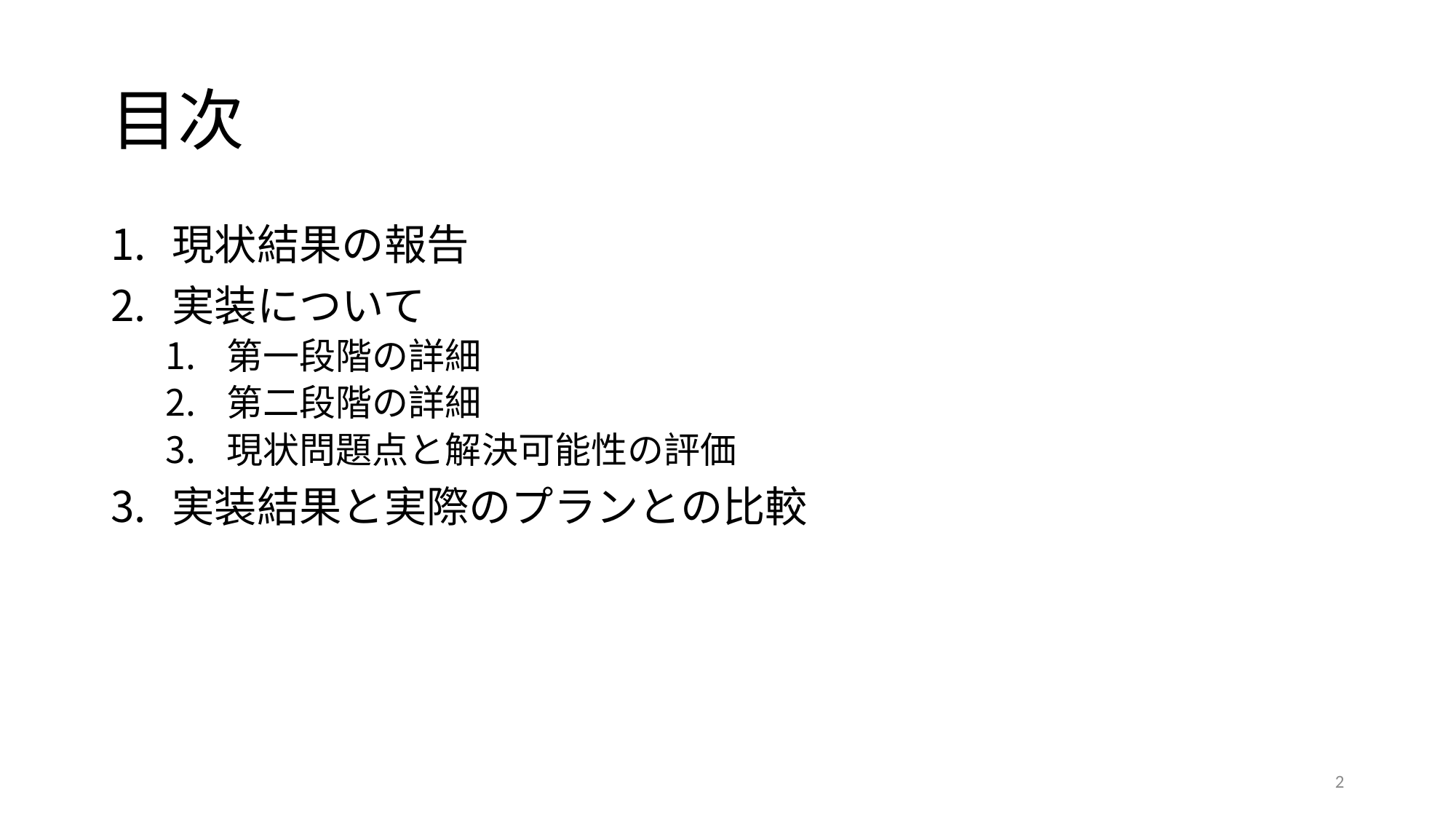

# 目次
現状結果の報告
実装について
第一段階の詳細
第二段階の詳細
現状問題点と解決可能性の評価
実装結果と実際のプランとの比較
2